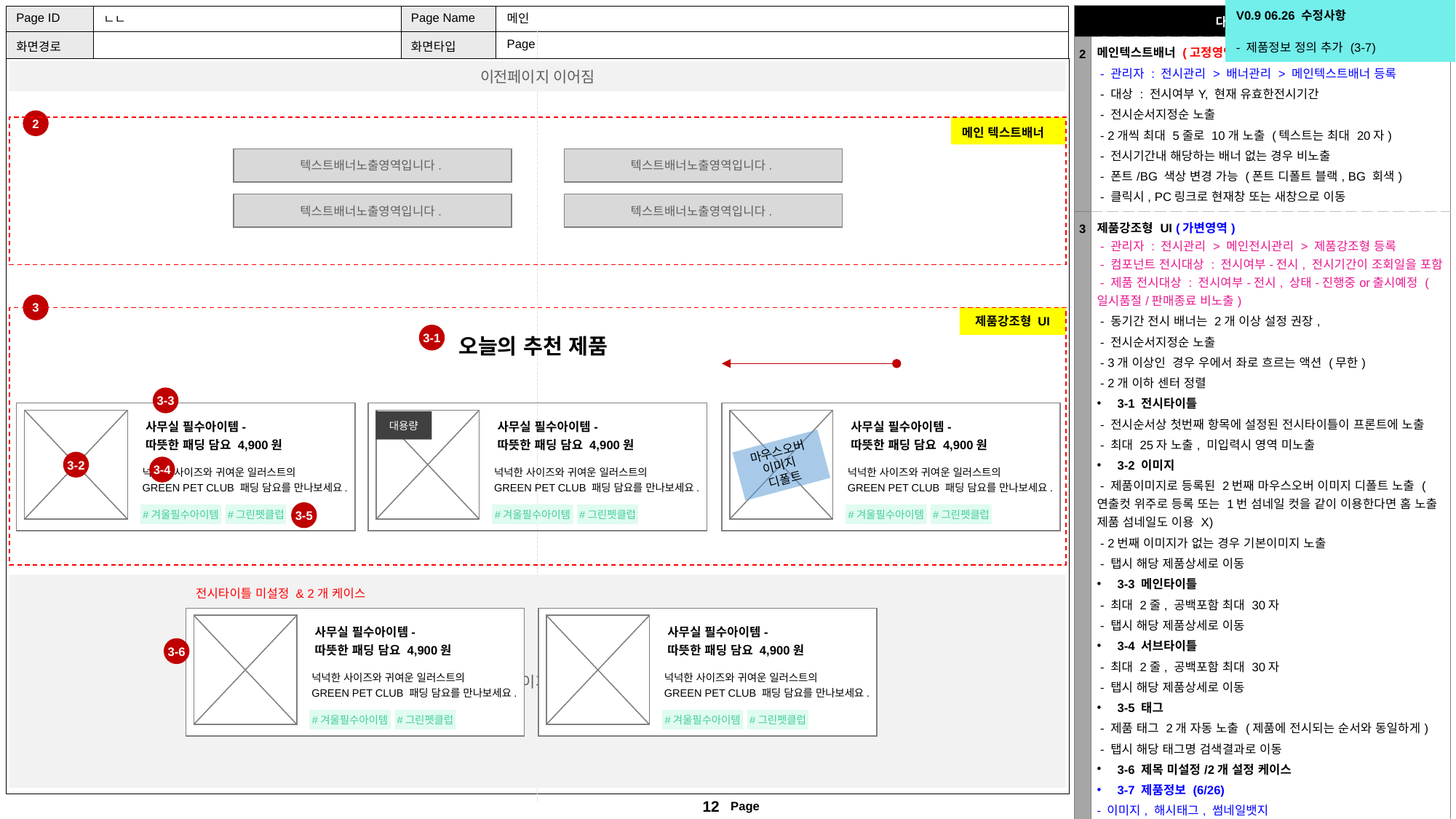

| V0.9 06.26 수정사항 |
| --- |
| - 제품정보 정의 추가 (3-7) |
| 다음페이지 이어짐 |  |
| --- | --- |
| 2 | 메인텍스트배너 (고정영역) - 관리자 : 전시관리 > 배너관리 > 메인텍스트배너 등록 - 대상 : 전시여부Y, 현재 유효한전시기간 - 전시순서지정순 노출 - 2개씩 최대 5줄로 10개 노출 (텍스트는 최대 20자) - 전시기간내 해당하는 배너 없는 경우 비노출 - 폰트/BG 색상 변경 가능 (폰트 디폴트 블랙, BG 회색) - 클릭시, PC링크로 현재창 또는 새창으로 이동 |
| 3 | 제품강조형 UI (가변영역) - 관리자 : 전시관리 > 메인전시관리 > 제품강조형 등록 - 컴포넌트 전시대상 : 전시여부-전시, 전시기간이 조회일을 포함 - 제품 전시대상 : 전시여부-전시, 상태-진행중or출시예정 (일시품절/판매종료 비노출) - 동기간 전시 배너는 2개 이상 설정 권장, - 전시순서지정순 노출 - 3개 이상인 경우 우에서 좌로 흐르는 액션 (무한) - 2개 이하 센터 정렬 3-1 전시타이틀 - 전시순서상 첫번째 항목에 설정된 전시타이틀이 프론트에 노출 - 최대 25자 노출, 미입력시 영역 미노출 3-2 이미지 - 제품이미지로 등록된 2번째 마우스오버 이미지 디폴트 노출 (연출컷 위주로 등록 또는 1번 섬네일 컷을 같이 이용한다면 홈 노출 제품 섬네일도 이용 X) - 2번째 이미지가 없는 경우 기본이미지 노출 - 탭시 해당 제품상세로 이동 3-3 메인타이틀 - 최대 2줄, 공백포함 최대 30자 - 탭시 해당 제품상세로 이동 3-4 서브타이틀 - 최대 2줄, 공백포함 최대 30자 - 탭시 해당 제품상세로 이동 3-5 태그 - 제품 태그 2개 자동 노출 (제품에 전시되는 순서와 동일하게) - 탭시 해당 태그명 검색결과로 이동 3-6 제목 미설정/2개 설정 케이스 3-7 제품정보 (6/26) - 이미지, 해시태그, 썸네일뱃지 |
| 다음 페이지 이어짐 |  |
ㄴㄴ
# 메인
Page
이전페이지 이어짐
2
메인 텍스트배너

텍스트배너노출영역입니다.
텍스트배너노출영역입니다.
텍스트배너노출영역입니다.
텍스트배너노출영역입니다.
3

제품강조형 UI
3-1
오늘의 추천 제품
3-3

사무실 필수아이템-
따뜻한 패딩 담요 4,900원

사무실 필수아이템-
따뜻한 패딩 담요 4,900원

사무실 필수아이템-
따뜻한 패딩 담요 4,900원
대용량
마우스오버이미지
디폴트
3-2
3-4
넉넉한 사이즈와 귀여운 일러스트의
GREEN PET CLUB 패딩 담요를 만나보세요.
넉넉한 사이즈와 귀여운 일러스트의
GREEN PET CLUB 패딩 담요를 만나보세요.
넉넉한 사이즈와 귀여운 일러스트의
GREEN PET CLUB 패딩 담요를 만나보세요.
3-5
#겨울필수아이템
#그린펫클럽
#겨울필수아이템
#그린펫클럽
#겨울필수아이템
#그린펫클럽
다음페이지 이어짐
전시타이틀 미설정 & 2개 케이스

사무실 필수아이템-
따뜻한 패딩 담요 4,900원
넉넉한 사이즈와 귀여운 일러스트의
GREEN PET CLUB 패딩 담요를 만나보세요.
#겨울필수아이템
#그린펫클럽

사무실 필수아이템-
따뜻한 패딩 담요 4,900원
넉넉한 사이즈와 귀여운 일러스트의
GREEN PET CLUB 패딩 담요를 만나보세요.
#겨울필수아이템
#그린펫클럽
3-6